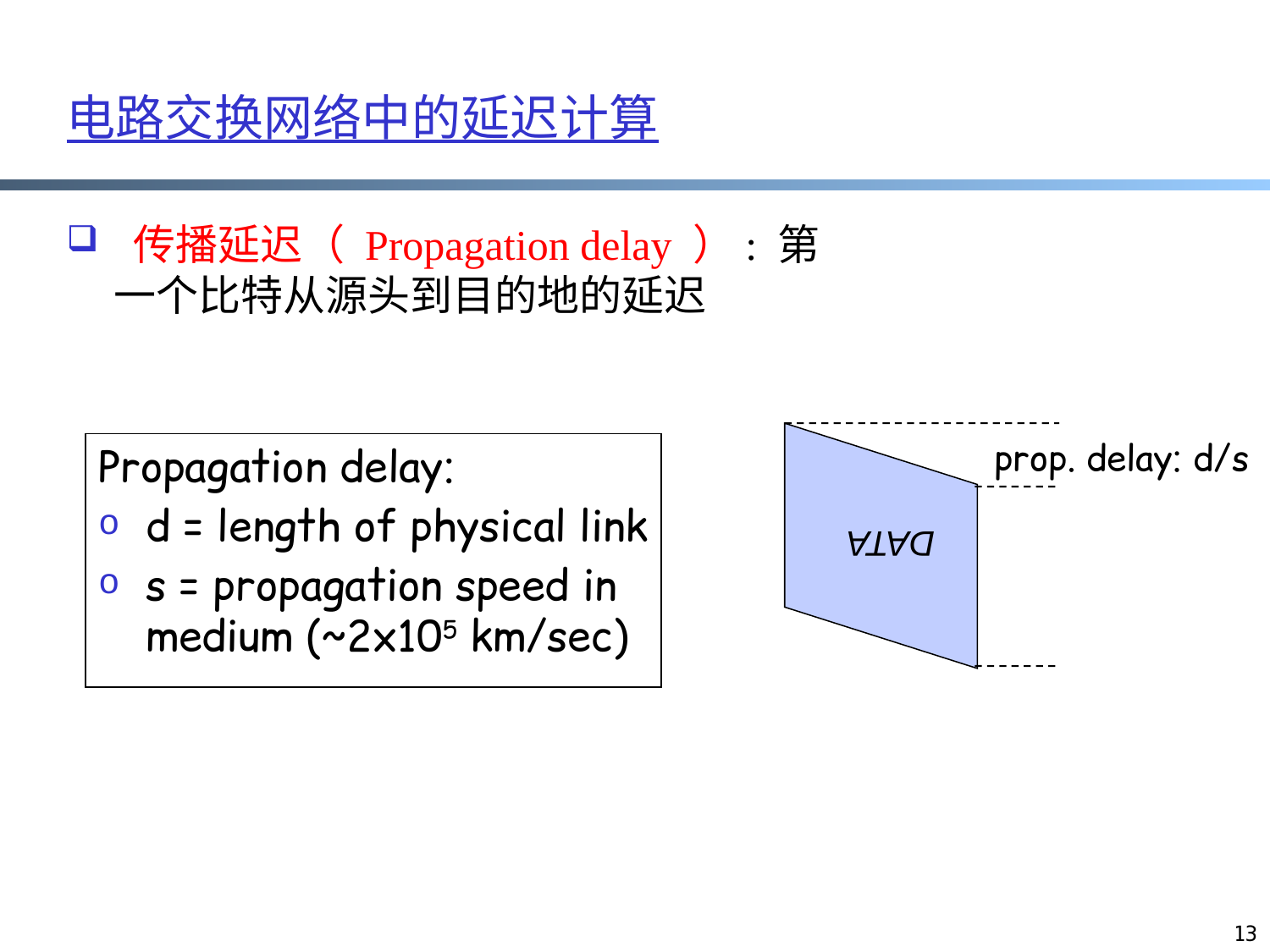

电路交换网络中的延迟计算
 传播延迟（ Propagation delay ）: 第一个比特从源头到目的地的延迟

prop. delay: d/s
Propagation delay:
d = length of physical link
s = propagation speed in medium (~2x105 km/sec)
DATA

13